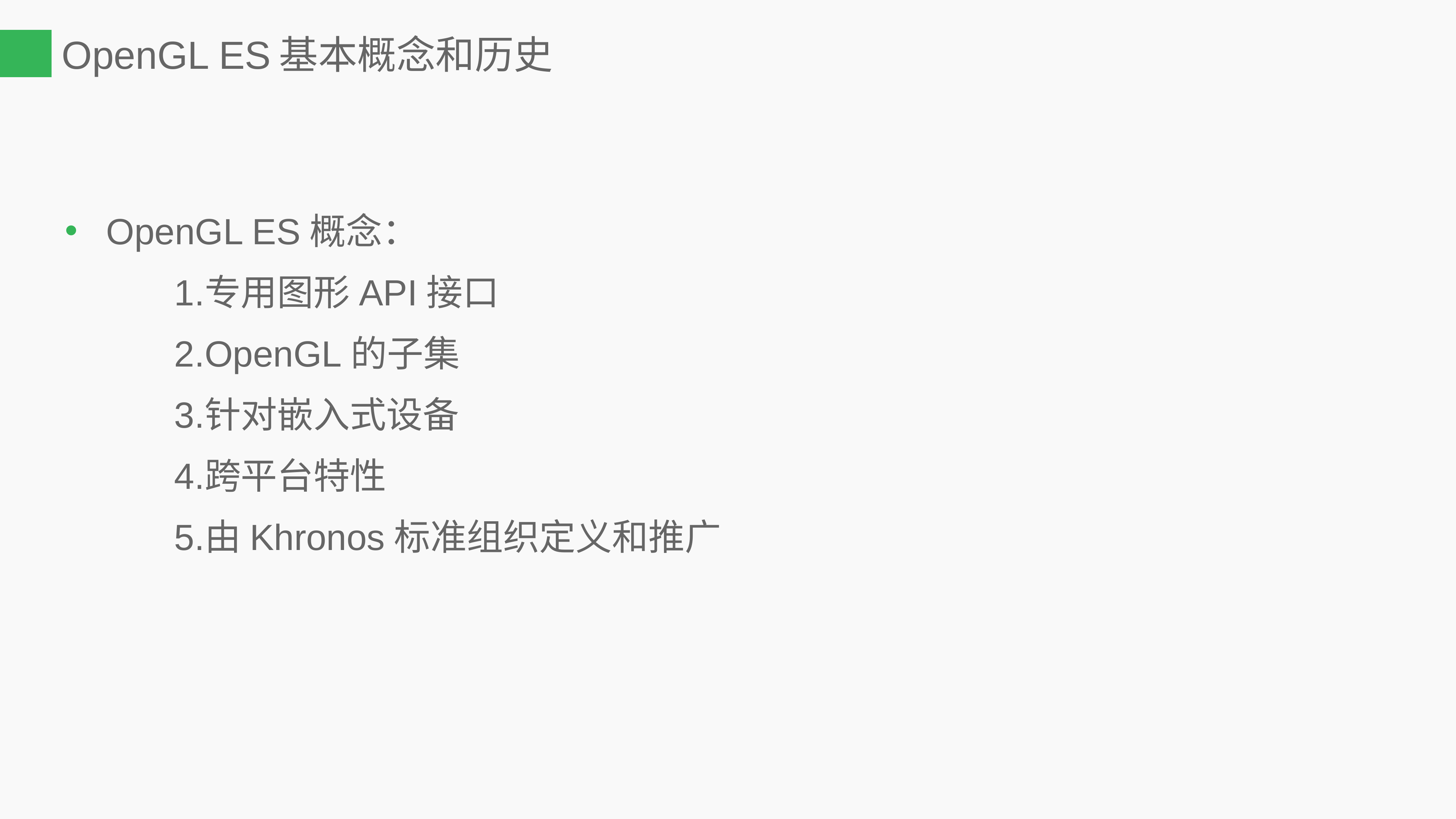

# OpenGL ES基本概念和历史
OpenGL ES概念：
专用图形API接口
OpenGL的子集
针对嵌入式设备
跨平台特性
由Khronos标准组织定义和推广